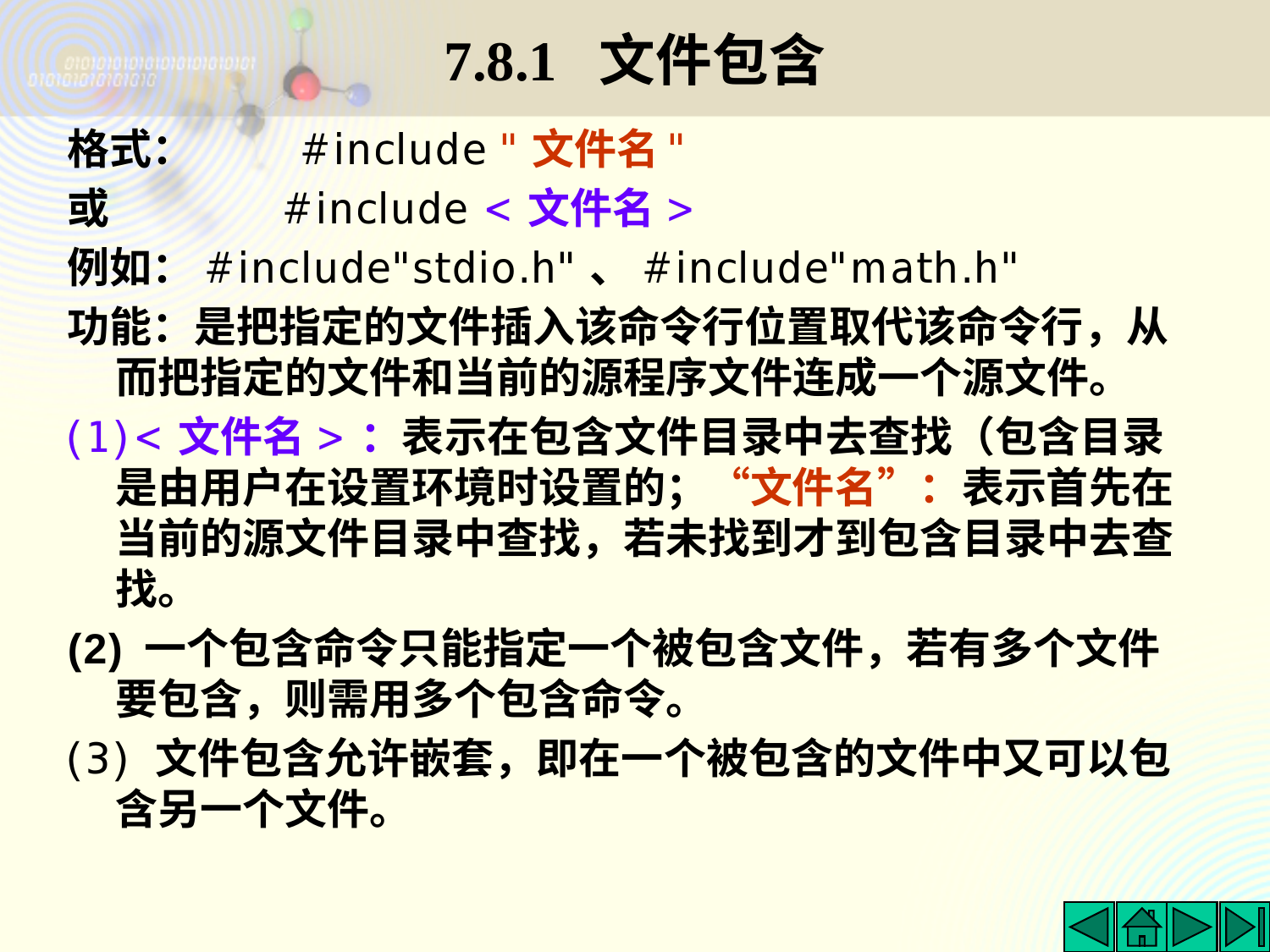

# 7.8.1  文件包含
格式：          #include "文件名"
或                 #include <文件名>
例如：#include"stdio.h"、#include"math.h"
功能：是把指定的文件插入该命令行位置取代该命令行，从而把指定的文件和当前的源程序文件连成一个源文件。
<文件名>：表示在包含文件目录中去查找（包含目录是由用户在设置环境时设置的；“文件名”：表示首先在当前的源文件目录中查找，若未找到才到包含目录中去查找。
 一个包含命令只能指定一个被包含文件，若有多个文件要包含，则需用多个包含命令。
(3) 文件包含允许嵌套，即在一个被包含的文件中又可以包含另一个文件。